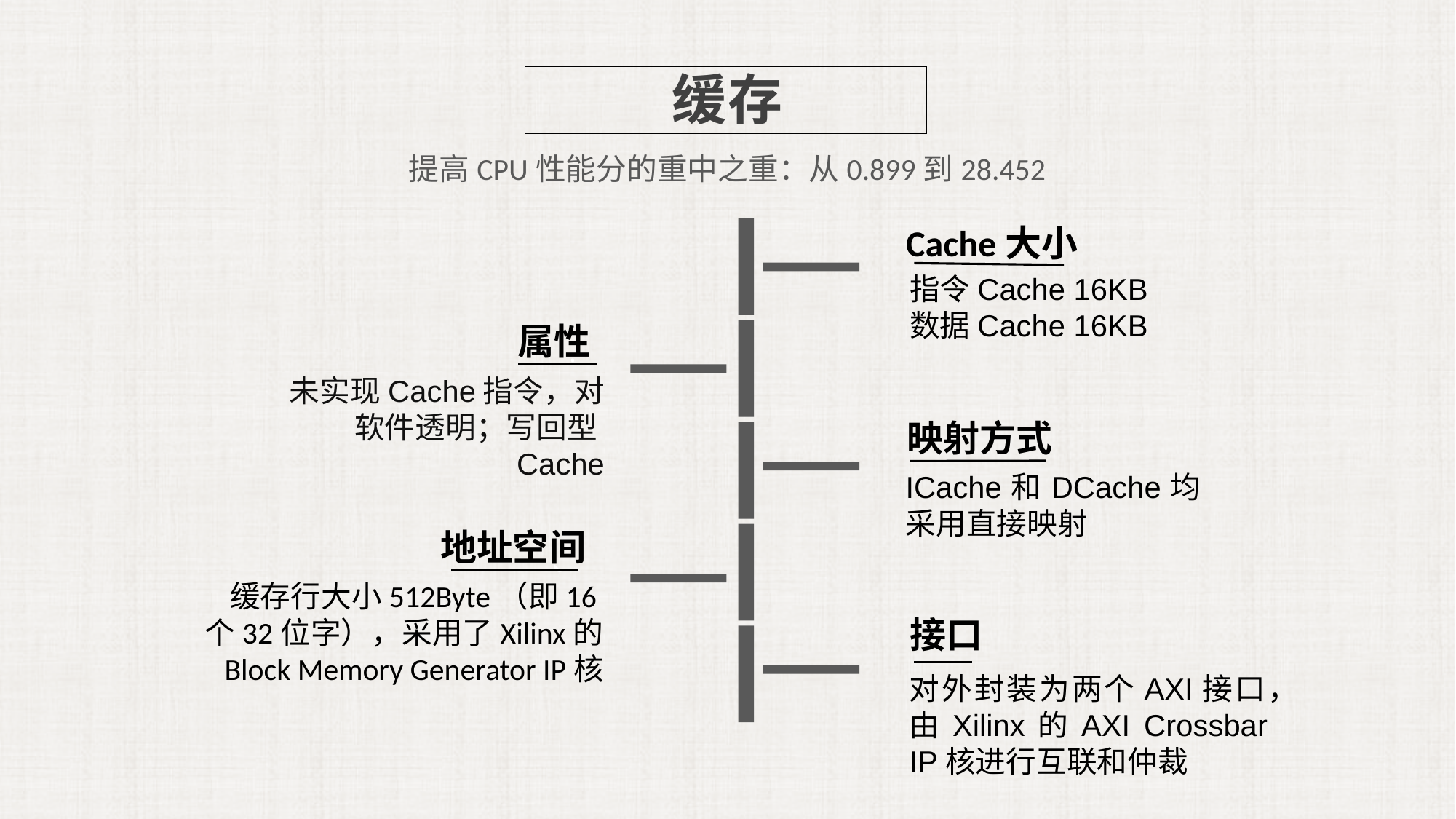

缓存
提高CPU性能分的重中之重：从0.899到28.452
Cache大小
指令Cache 16KB
数据Cache 16KB

属性
未实现Cache指令，对软件透明；写回型Cache
映射方式
ICache和DCache均采用直接映射
地址空间
缓存行大小512Byte（即16个32位字），采用了Xilinx的Block Memory Generator IP核
接口
对外封装为两个AXI接口，由Xilinx的AXI Crossbar IP核进行互联和仲裁